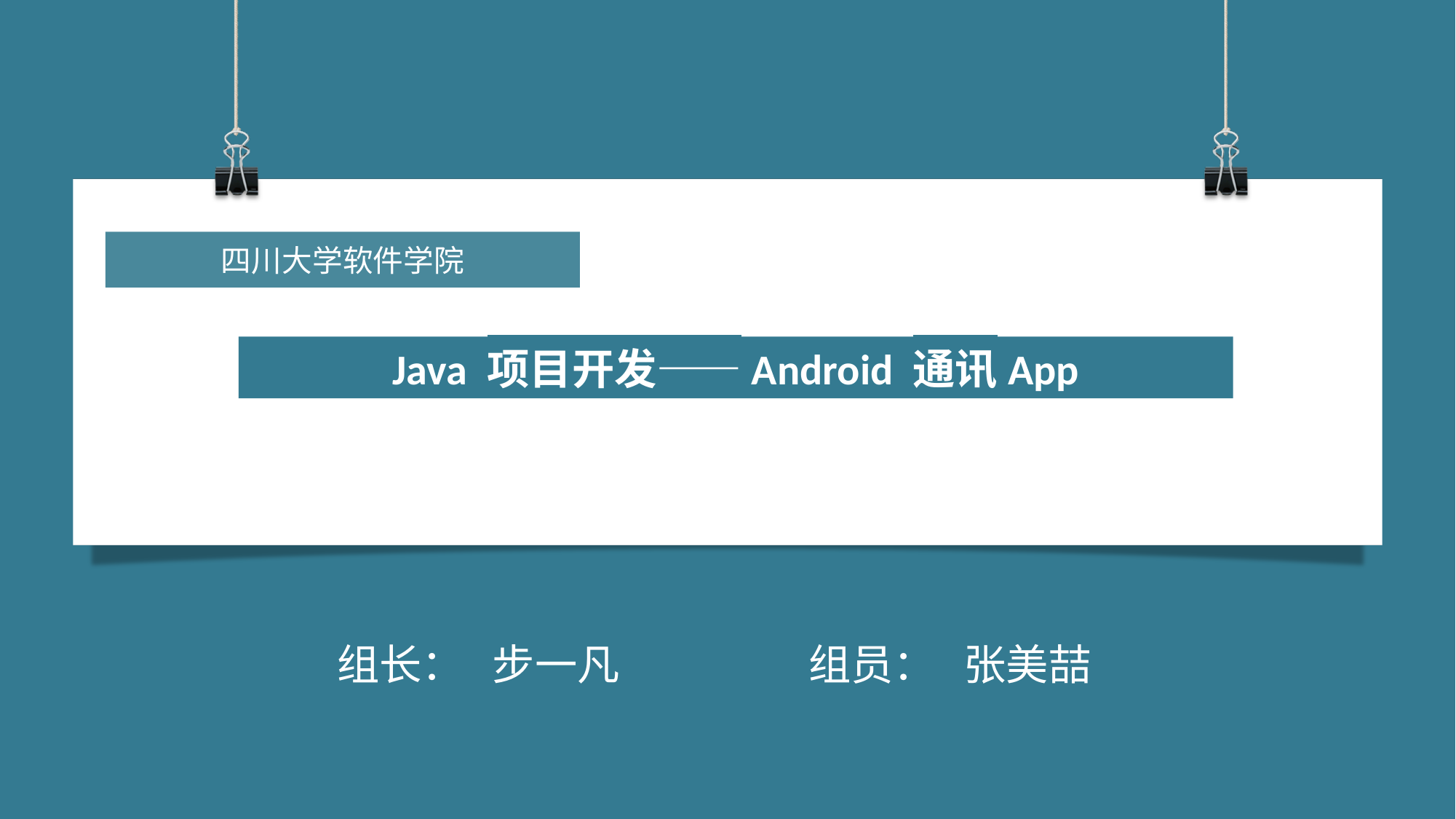

四川大学软件学院
Java 项目开发——Android 通讯App
组长：   步一凡
组员：   张美喆